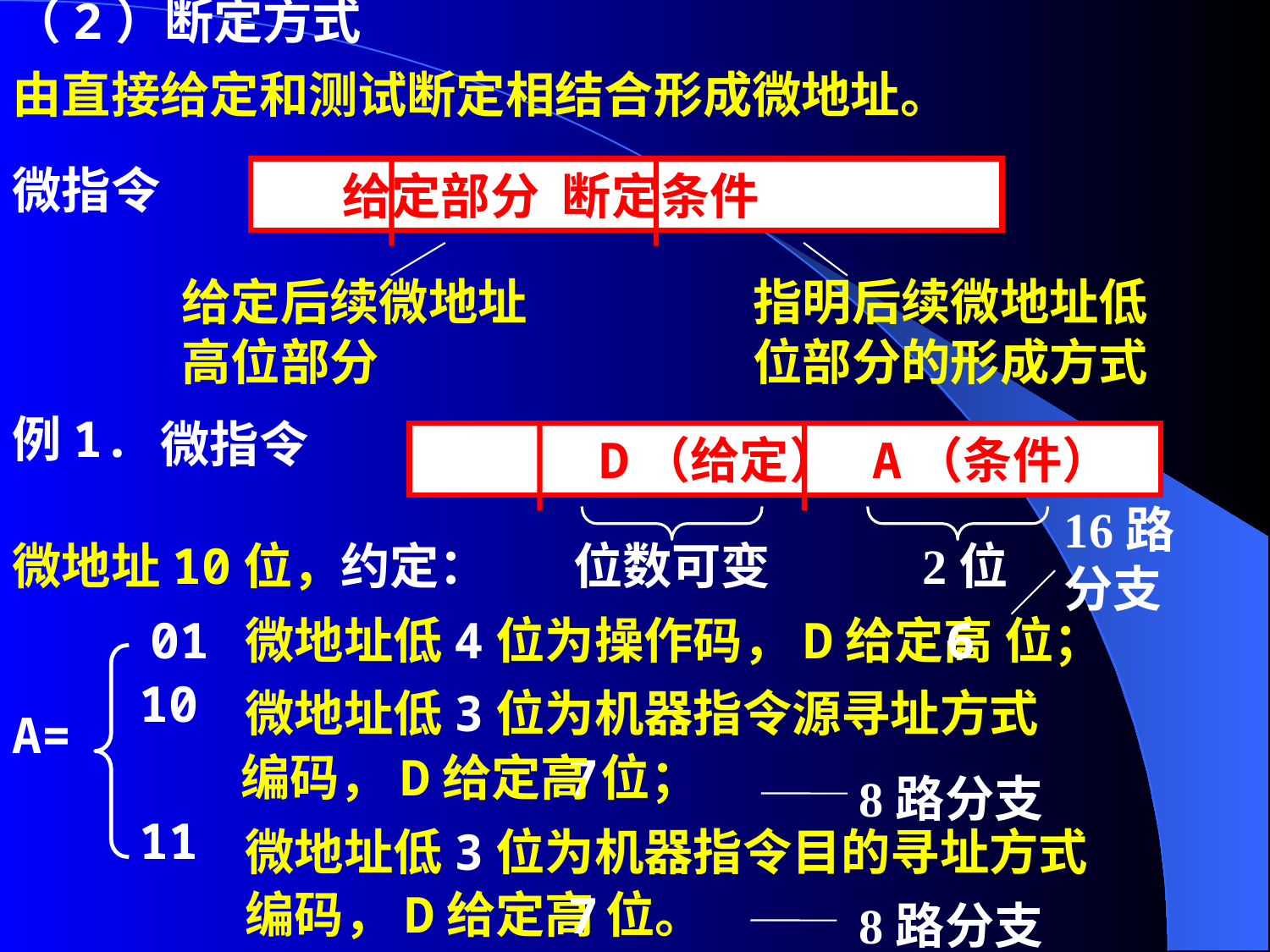

（2）断定方式
由直接给定和测试断定相结合形成微地址。
      给定部分  断定条件

微指令

给定后续微地址
高位部分
指明后续微地址低
位部分的形成方式
例1.
微指令
      D（给定）  A（条件）

16路分支
微地址10位，
约定：
位数可变
2位

01
微地址低4位为操作码，D给定高 位；
6

10
微地址低3位为机器指令源寻址方式

A=
7
编码，D给定高 位；
8路分支

11
微地址低3位为机器指令目的寻址方式
7
8路分支
编码，D给定高 位。